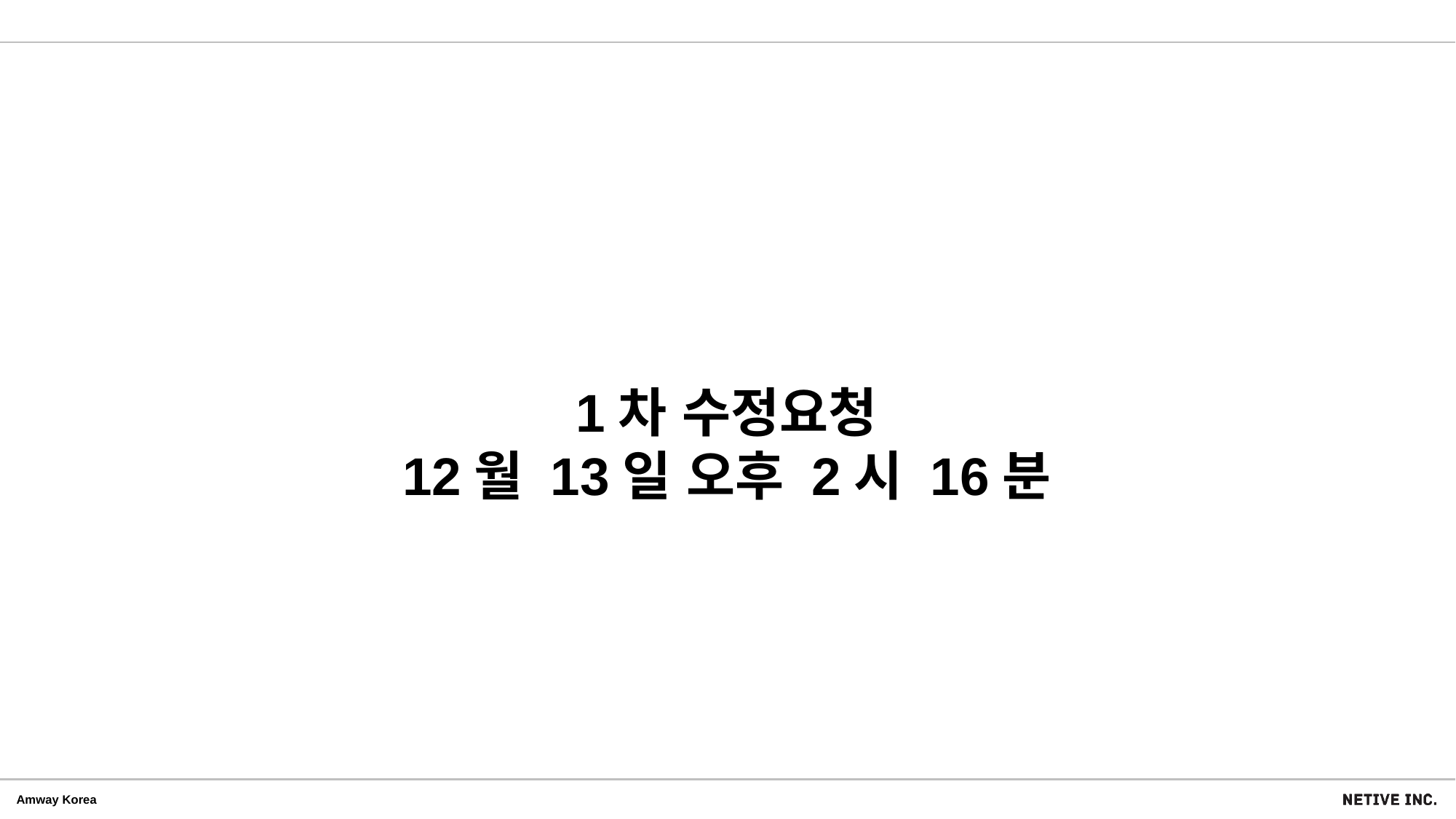

1차 수정요청
12월 13일 오후 2시 16분